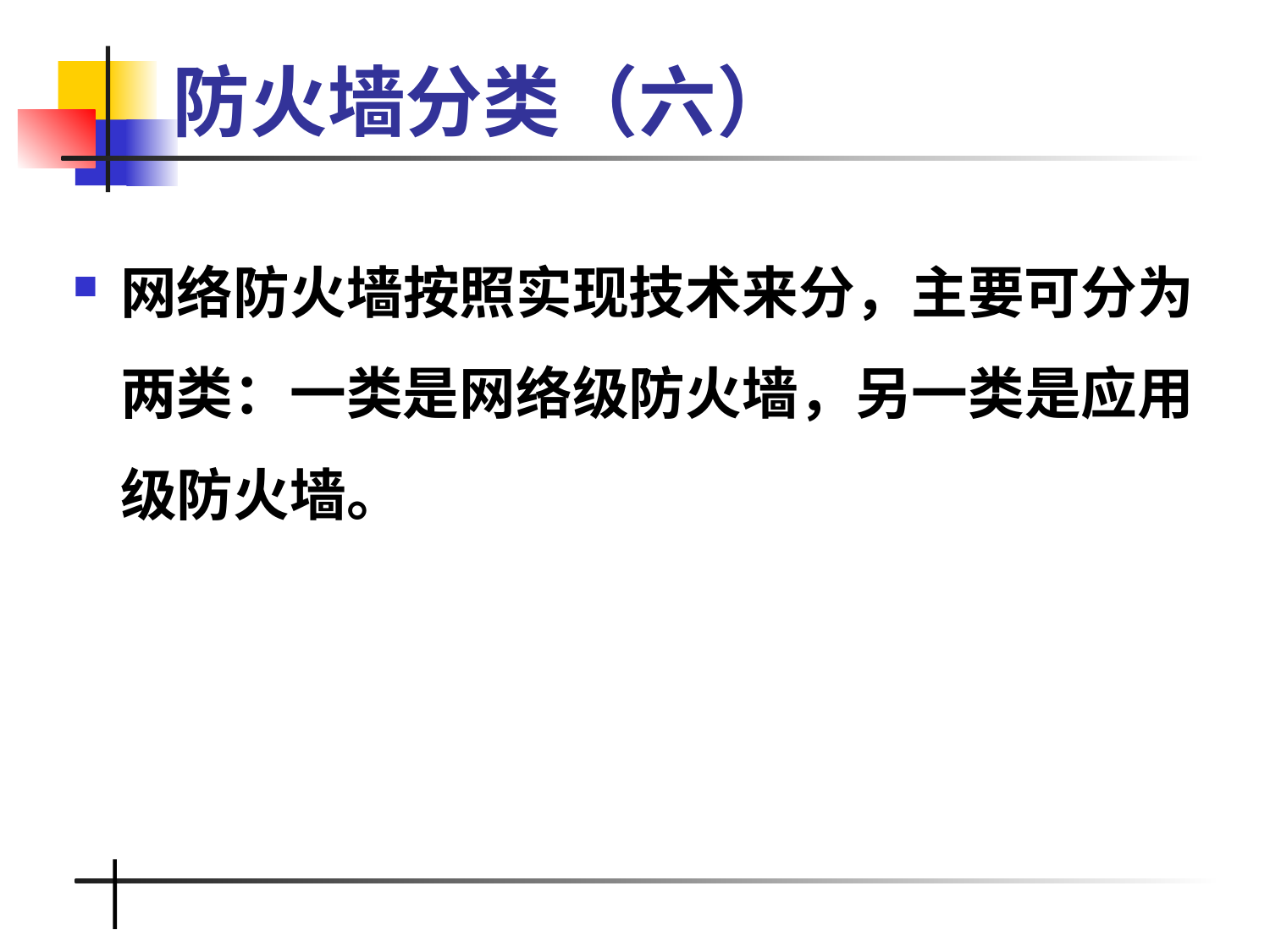

# 防火墙分类（六）
网络防火墙按照实现技术来分，主要可分为两类：一类是网络级防火墙，另一类是应用级防火墙。